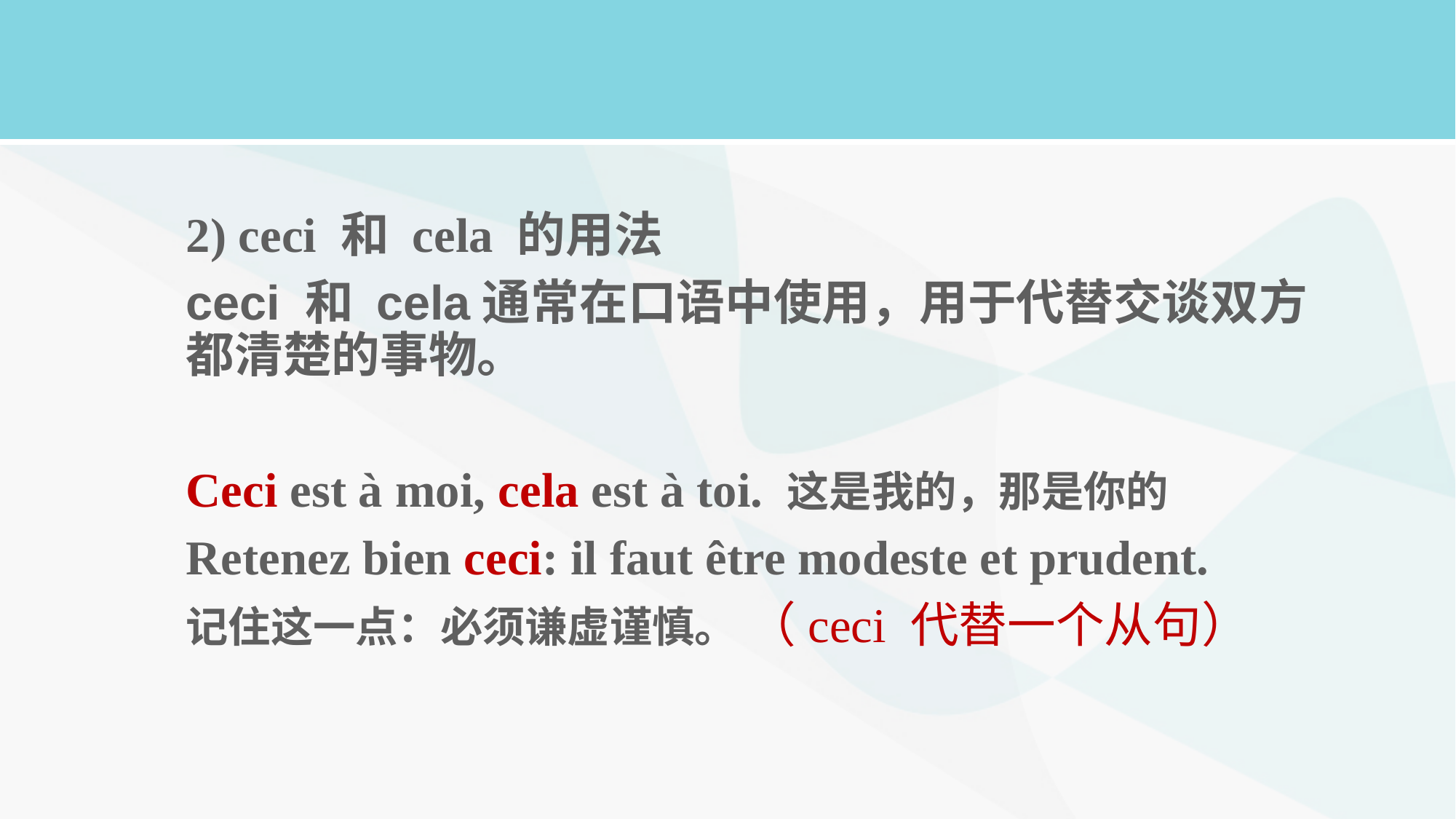

#
2) ceci 和 cela 的用法
ceci 和 cela通常在口语中使用，用于代替交谈双方都清楚的事物。

Ceci est à moi, cela est à toi. 这是我的，那是你的
Retenez bien ceci: il faut être modeste et prudent.
记住这一点：必须谦虚谨慎。 （ceci 代替一个从句）